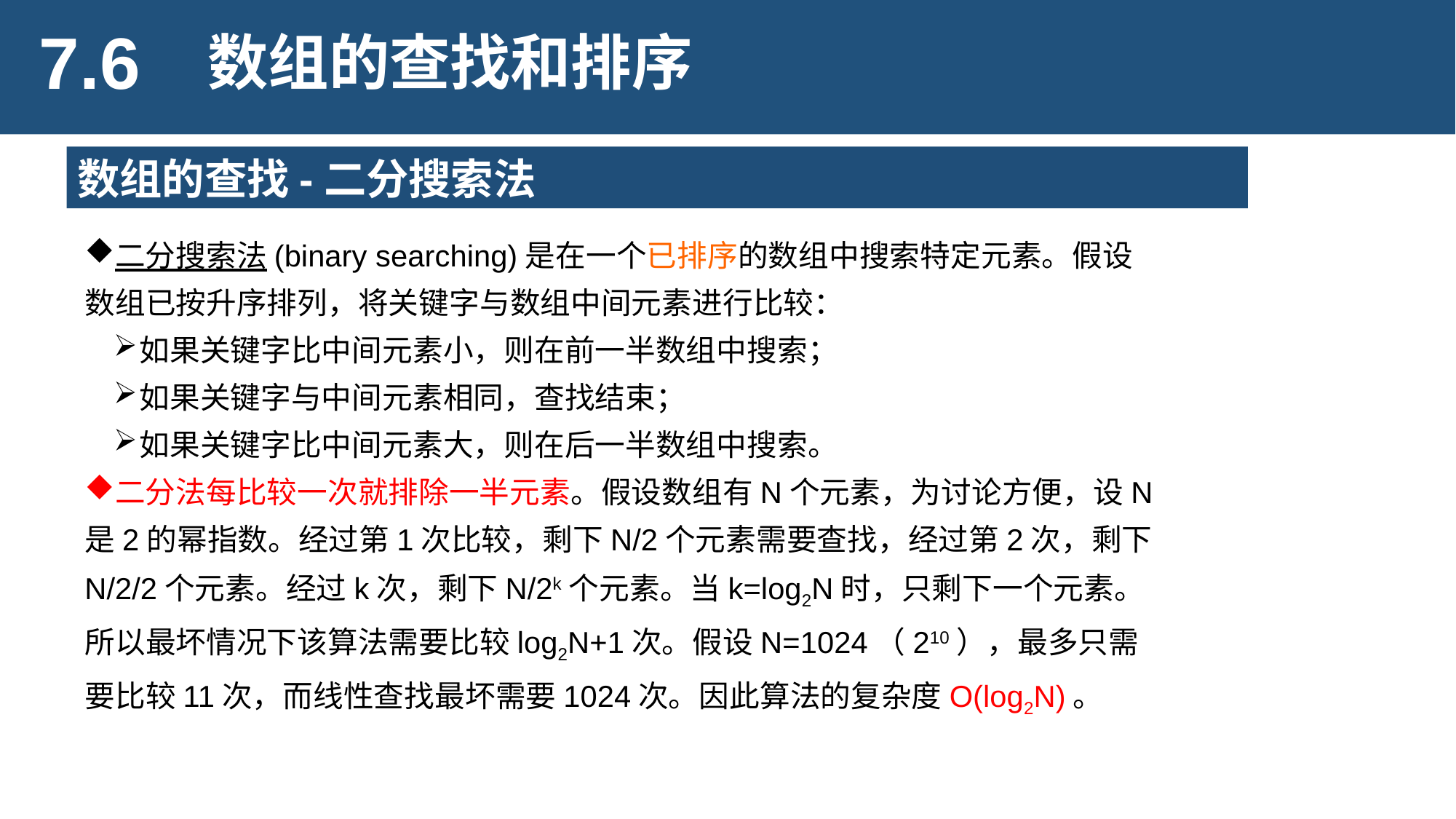

7.6
数组的查找和排序

数组的查找-二分搜索法
二分搜索法(binary searching)是在一个已排序的数组中搜索特定元素。假设数组已按升序排列，将关键字与数组中间元素进行比较：
如果关键字比中间元素小，则在前一半数组中搜索；
如果关键字与中间元素相同，查找结束；
如果关键字比中间元素大，则在后一半数组中搜索。
二分法每比较一次就排除一半元素。假设数组有N个元素，为讨论方便，设N是2的幂指数。经过第1次比较，剩下N/2个元素需要查找，经过第2次，剩下N/2/2个元素。经过k次，剩下N/2k个元素。当k=log2N时，只剩下一个元素。所以最坏情况下该算法需要比较log2N+1次。假设N=1024（210），最多只需要比较11次，而线性查找最坏需要1024次。因此算法的复杂度O(log2N)。